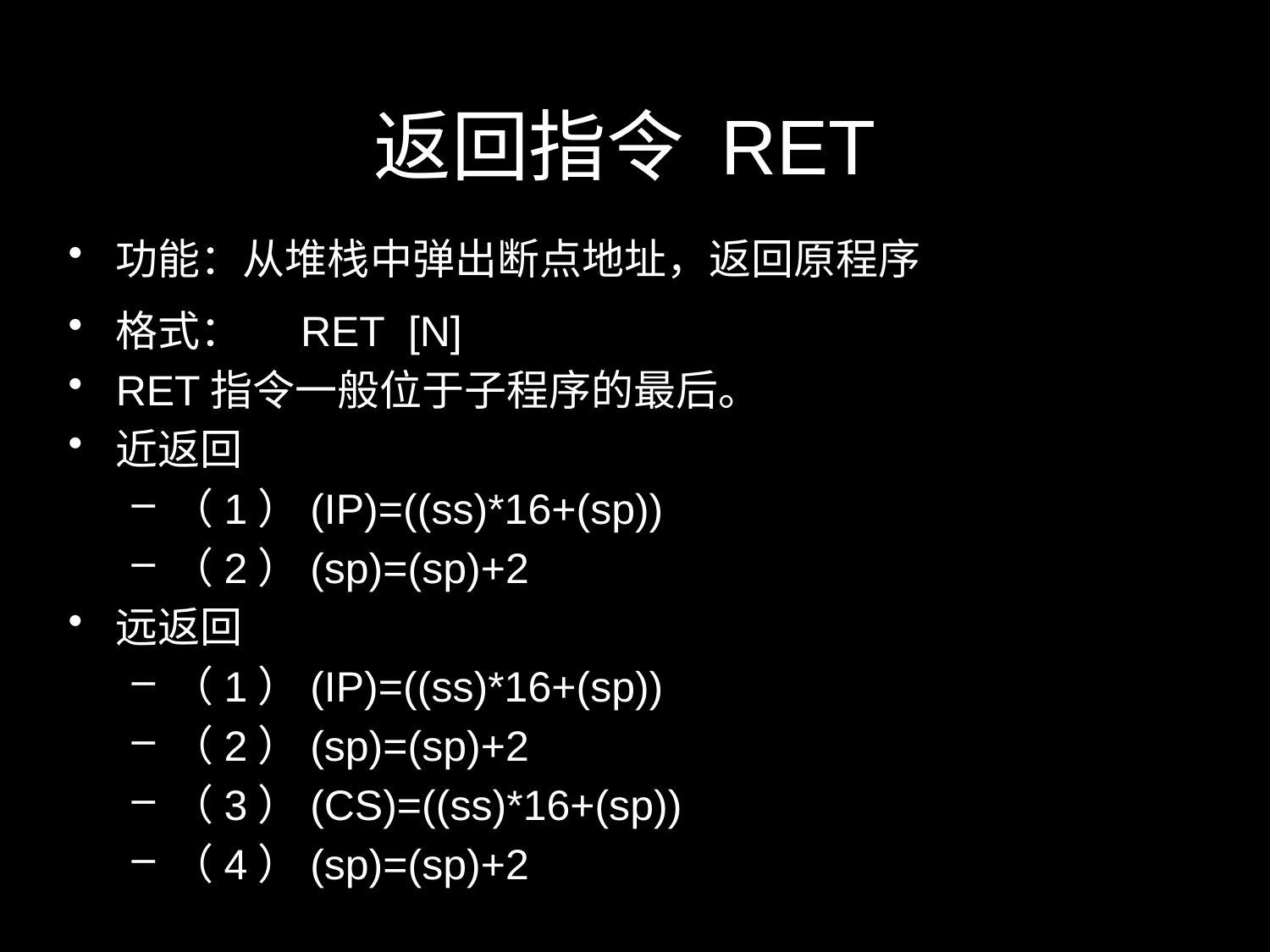

# 返回指令 RET
功能：从堆栈中弹出断点地址，返回原程序
格式：     RET  [N]
RET指令一般位于子程序的最后。
近返回
（1）(IP)=((ss)*16+(sp))
（2）(sp)=(sp)+2
远返回
（1）(IP)=((ss)*16+(sp))
（2）(sp)=(sp)+2
（3）(CS)=((ss)*16+(sp))
（4）(sp)=(sp)+2

17